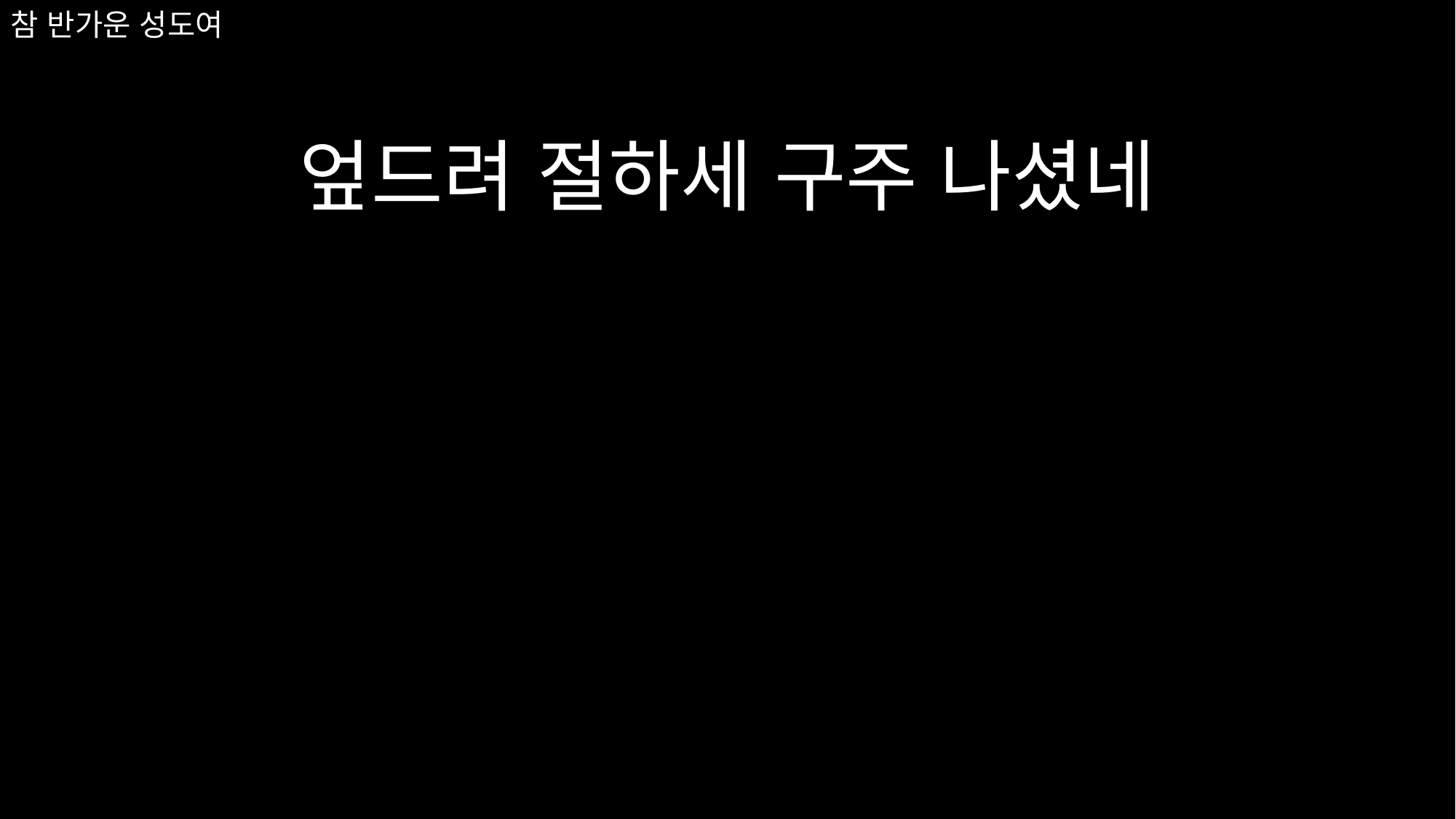

엎드려 절하세 구주 나셨네

# 참 반가운 성도여